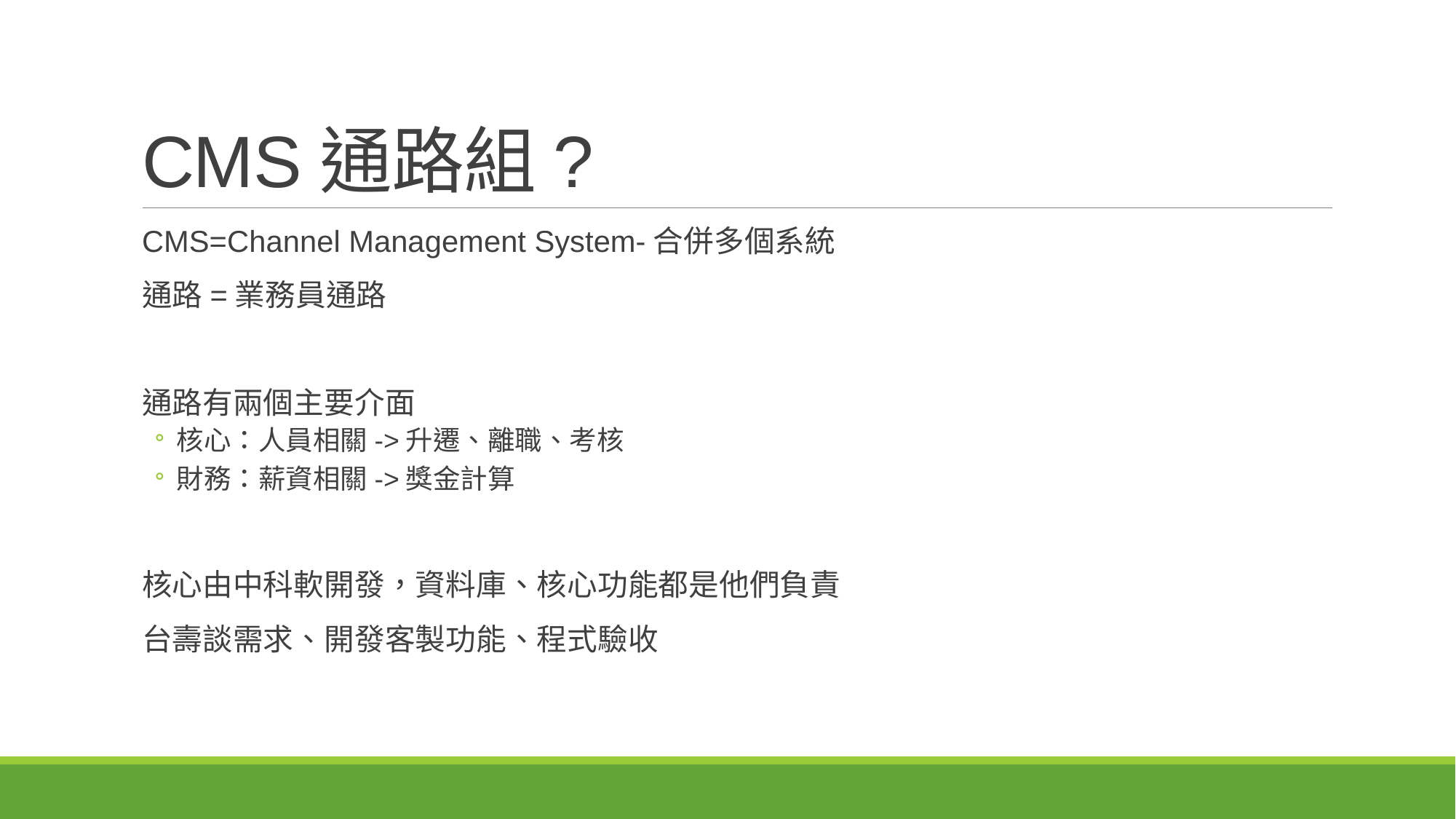

# CMS通路組?
CMS=Channel Management System-合併多個系統
通路=業務員通路

通路有兩個主要介面
核心：人員相關->升遷、離職、考核
財務：薪資相關->獎金計算

核心由中科軟開發，資料庫、核心功能都是他們負責
台壽談需求、開發客製功能、程式驗收